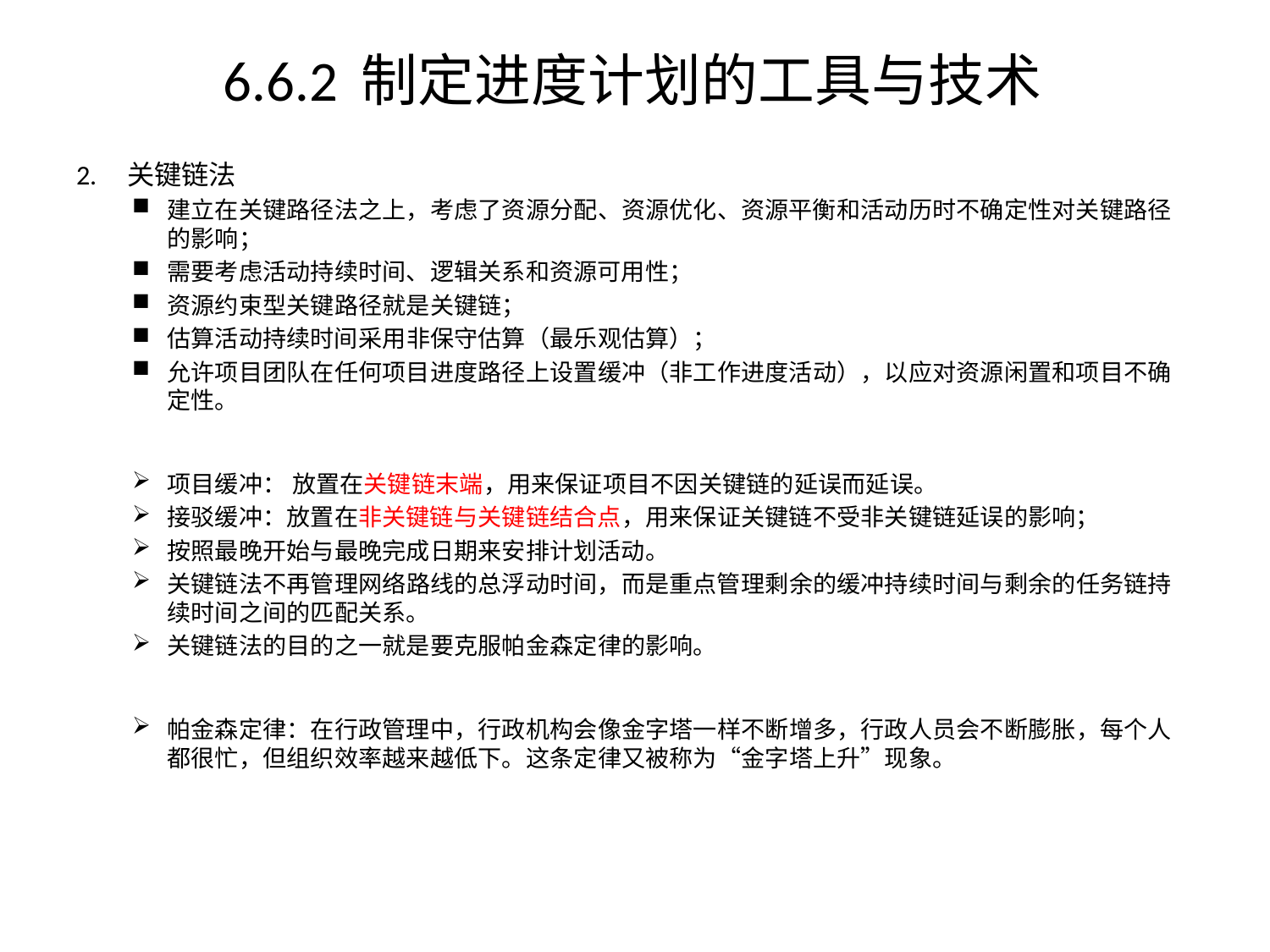

# 6.6.2 制定进度计划的工具与技术
2.    关键链法
建立在关键路径法之上，考虑了资源分配、资源优化、资源平衡和活动历时不确定性对关键路径的影响；
需要考虑活动持续时间、逻辑关系和资源可用性；
资源约束型关键路径就是关键链；
估算活动持续时间采用非保守估算（最乐观估算）；
允许项目团队在任何项目进度路径上设置缓冲（非工作进度活动），以应对资源闲置和项目不确定性。

项目缓冲： 放置在关键链末端，用来保证项目不因关键链的延误而延误。
接驳缓冲：放置在非关键链与关键链结合点，用来保证关键链不受非关键链延误的影响；
按照最晚开始与最晚完成日期来安排计划活动。
关键链法不再管理网络路线的总浮动时间，而是重点管理剩余的缓冲持续时间与剩余的任务链持续时间之间的匹配关系。
关键链法的目的之一就是要克服帕金森定律的影响。

帕金森定律：在行政管理中，行政机构会像金字塔一样不断增多，行政人员会不断膨胀，每个人都很忙，但组织效率越来越低下。这条定律又被称为“金字塔上升”现象。